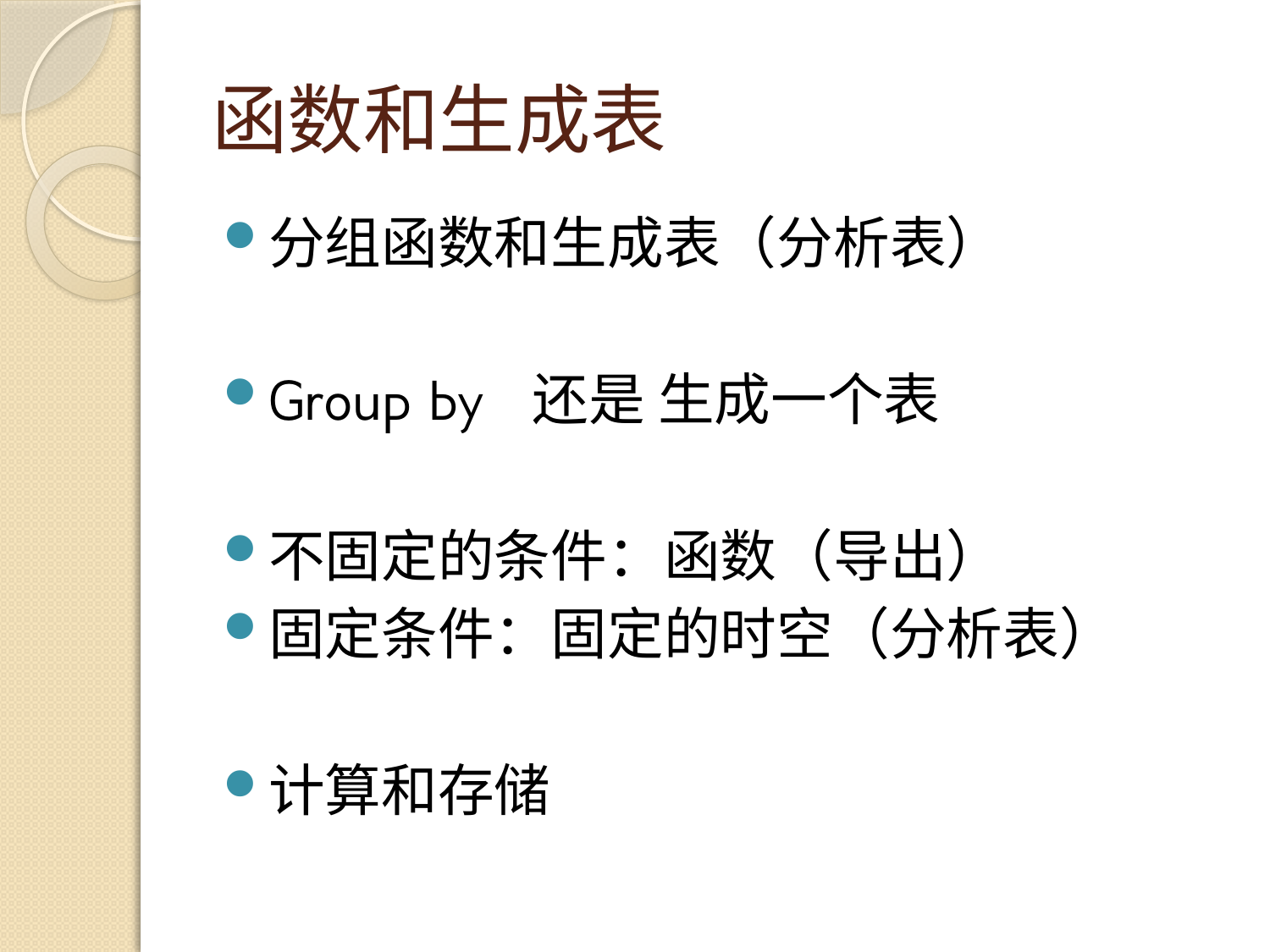

# 函数和生成表
分组函数和生成表（分析表）

Group by  还是 生成一个表

不固定的条件：函数（导出）
固定条件：固定的时空（分析表）

计算和存储